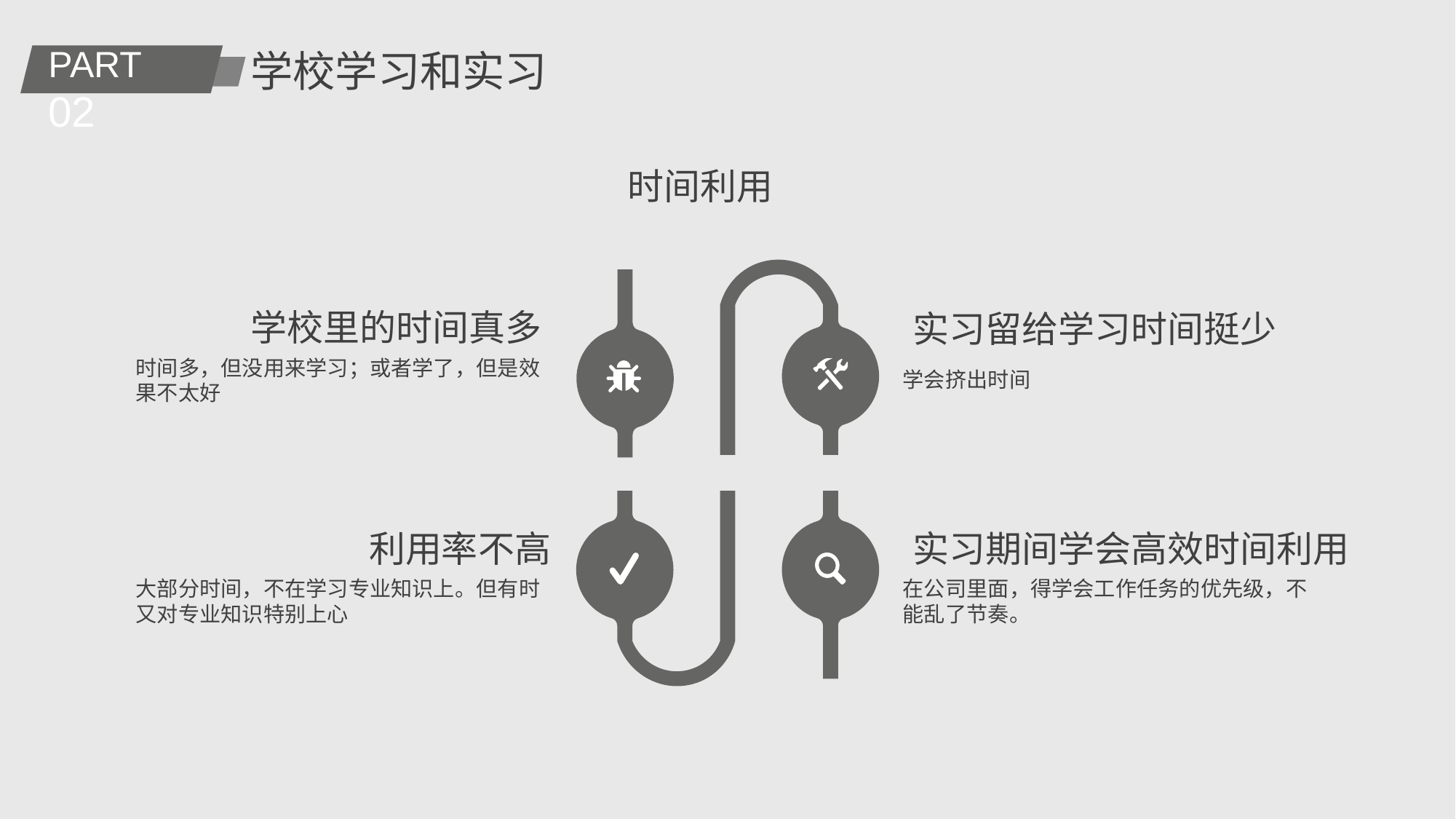

PART 02
学校学习和实习

时间利用

学校里的时间真多
时间多，但没用来学习；或者学了，但是效果不太好
 实习留给学习时间挺少
学会挤出时间
利用率不高
大部分时间，不在学习专业知识上。但有时又对专业知识特别上心
 实习期间学会高效时间利用
在公司里面，得学会工作任务的优先级，不能乱了节奏。